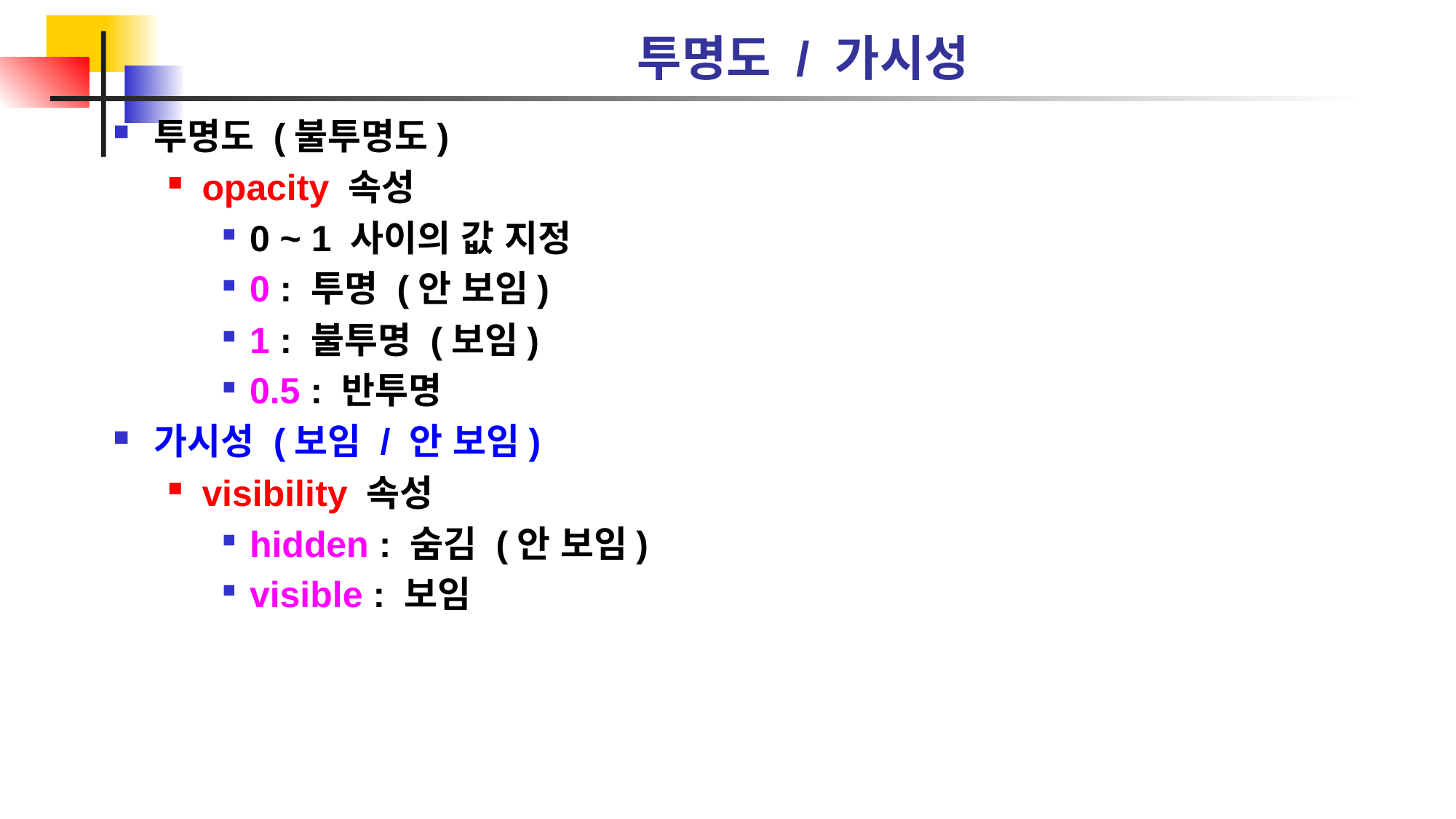

# 투명도 / 가시성
투명도 (불투명도)
opacity 속성
0 ~ 1 사이의 값 지정
0 : 투명 (안 보임)
1 : 불투명 (보임)
0.5 : 반투명
가시성 (보임 / 안 보임)
visibility 속성
hidden : 숨김 (안 보임)
visible : 보임